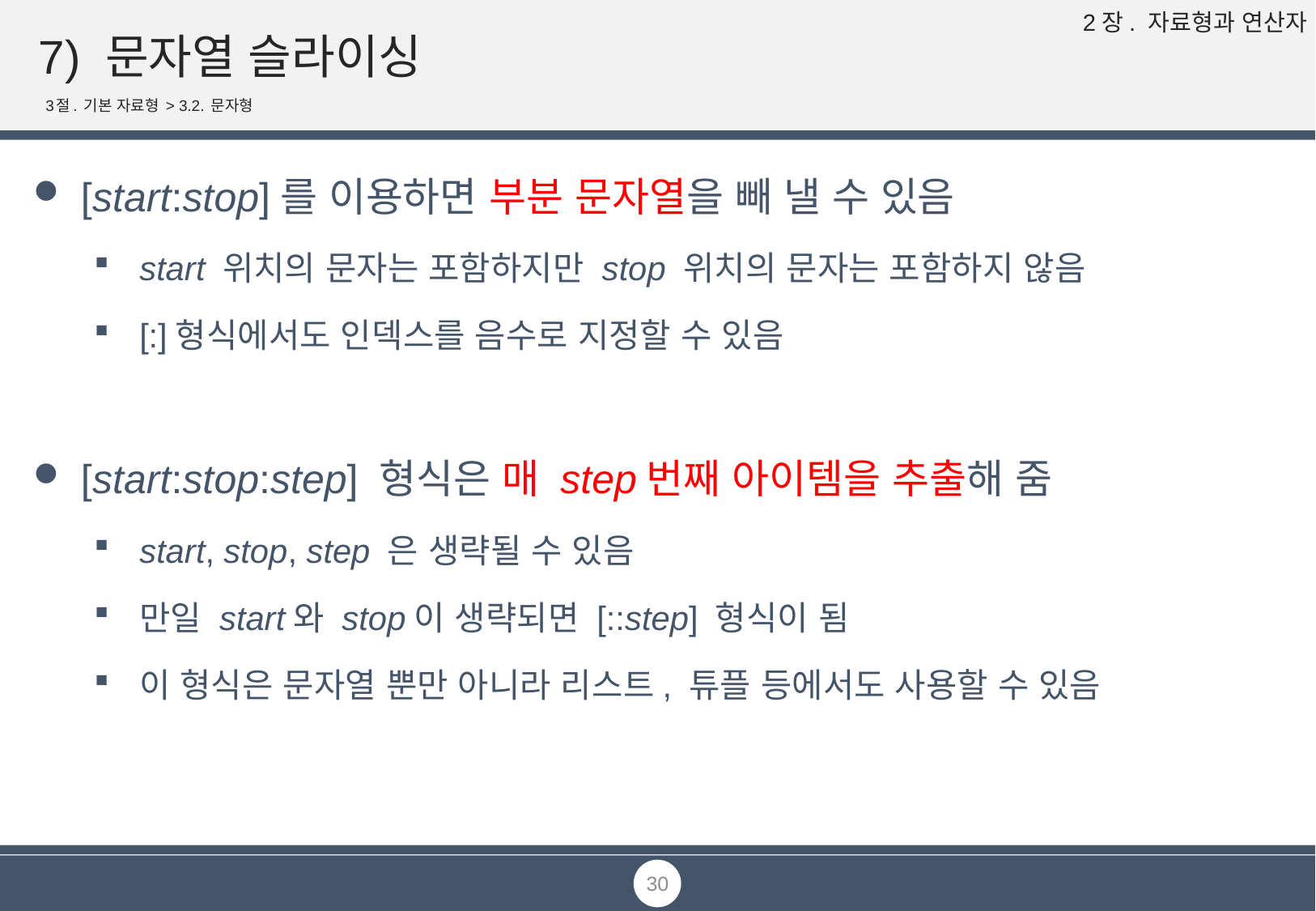

# 7) 문자열 슬라이싱
3절. 기본 자료형 > 3.2. 문자형
[start:stop]를 이용하면 부분 문자열을 빼 낼 수 있음
start 위치의 문자는 포함하지만 stop 위치의 문자는 포함하지 않음
[:]형식에서도 인덱스를 음수로 지정할 수 있음

[start:stop:step] 형식은 매 step번째 아이템을 추출해 줌
start, stop, step 은 생략될 수 있음
만일 start와 stop이 생략되면 [::step] 형식이 됨
이 형식은 문자열 뿐만 아니라 리스트, 튜플 등에서도 사용할 수 있음

30